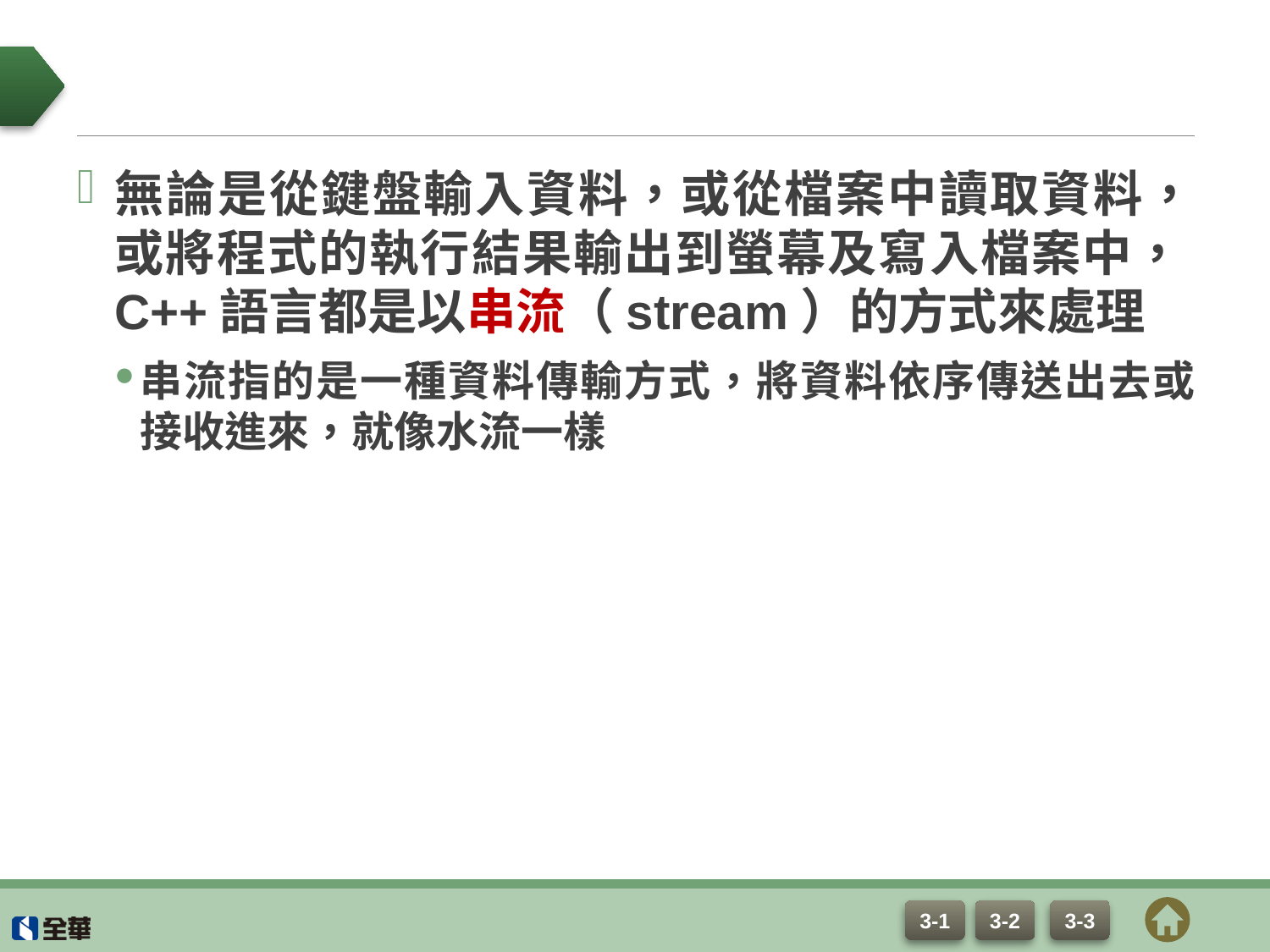

#
無論是從鍵盤輸入資料，或從檔案中讀取資料，或將程式的執行結果輸出到螢幕及寫入檔案中，C++語言都是以串流（stream）的方式來處理
串流指的是一種資料傳輸方式，將資料依序傳送出去或接收進來，就像水流一樣